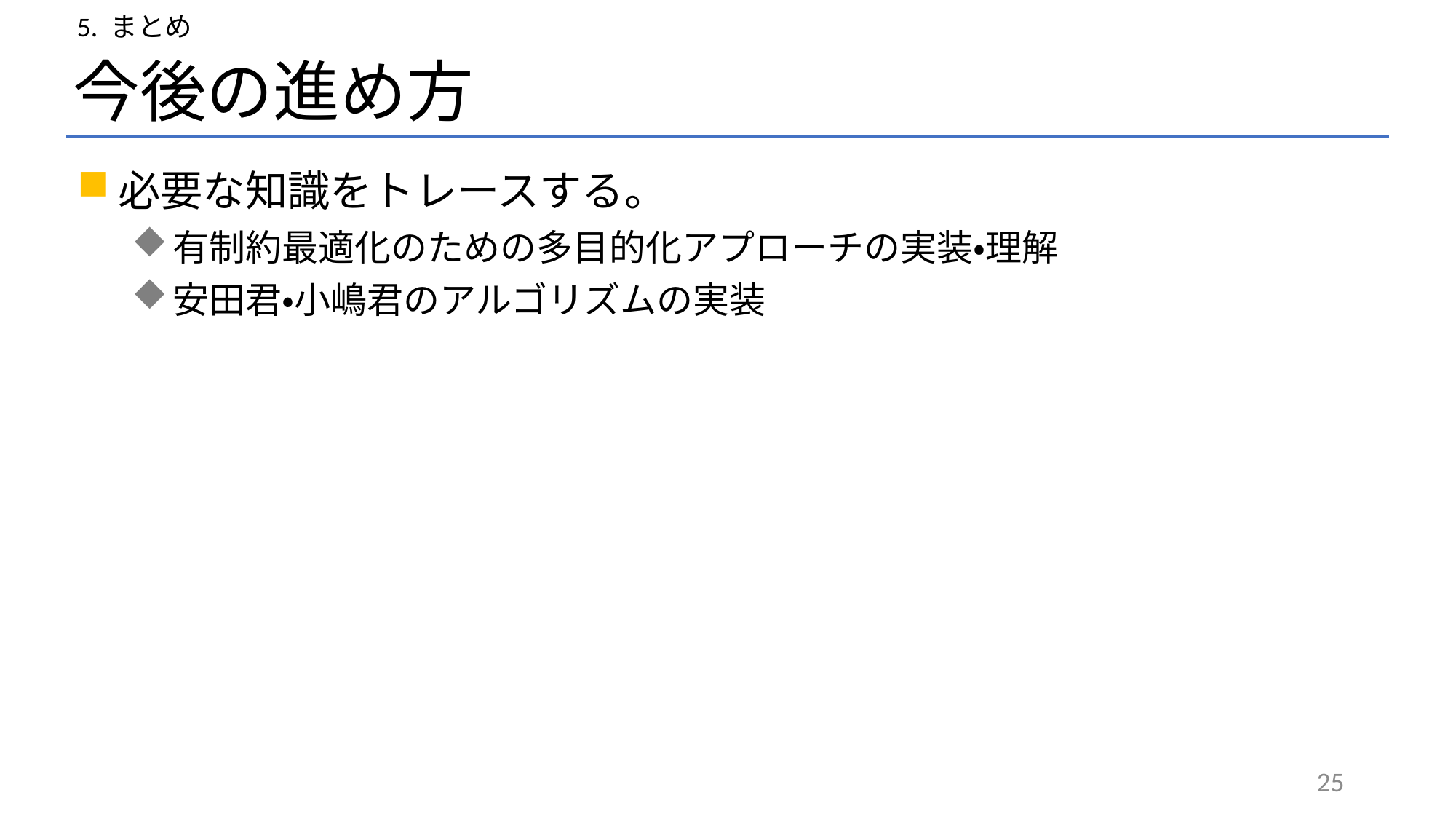

5. まとめ
# 今後の進め方
必要な知識をトレースする。
有制約最適化のための多目的化アプローチの実装・理解
安田君・小嶋君のアルゴリズムの実装
25